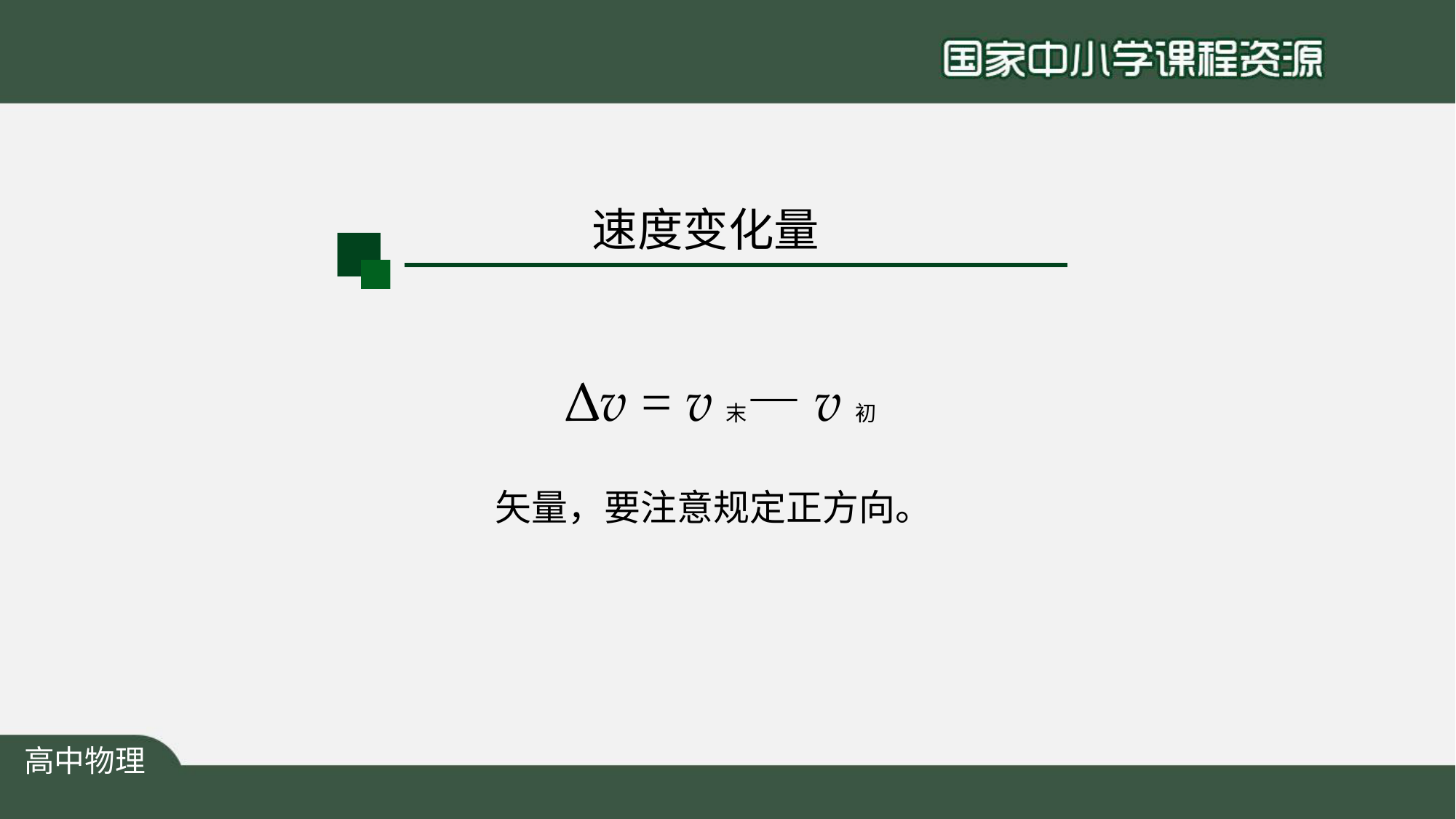

# 速度变化量

∆v = v末—v初
矢量，要注意规定正方向。
高中物理